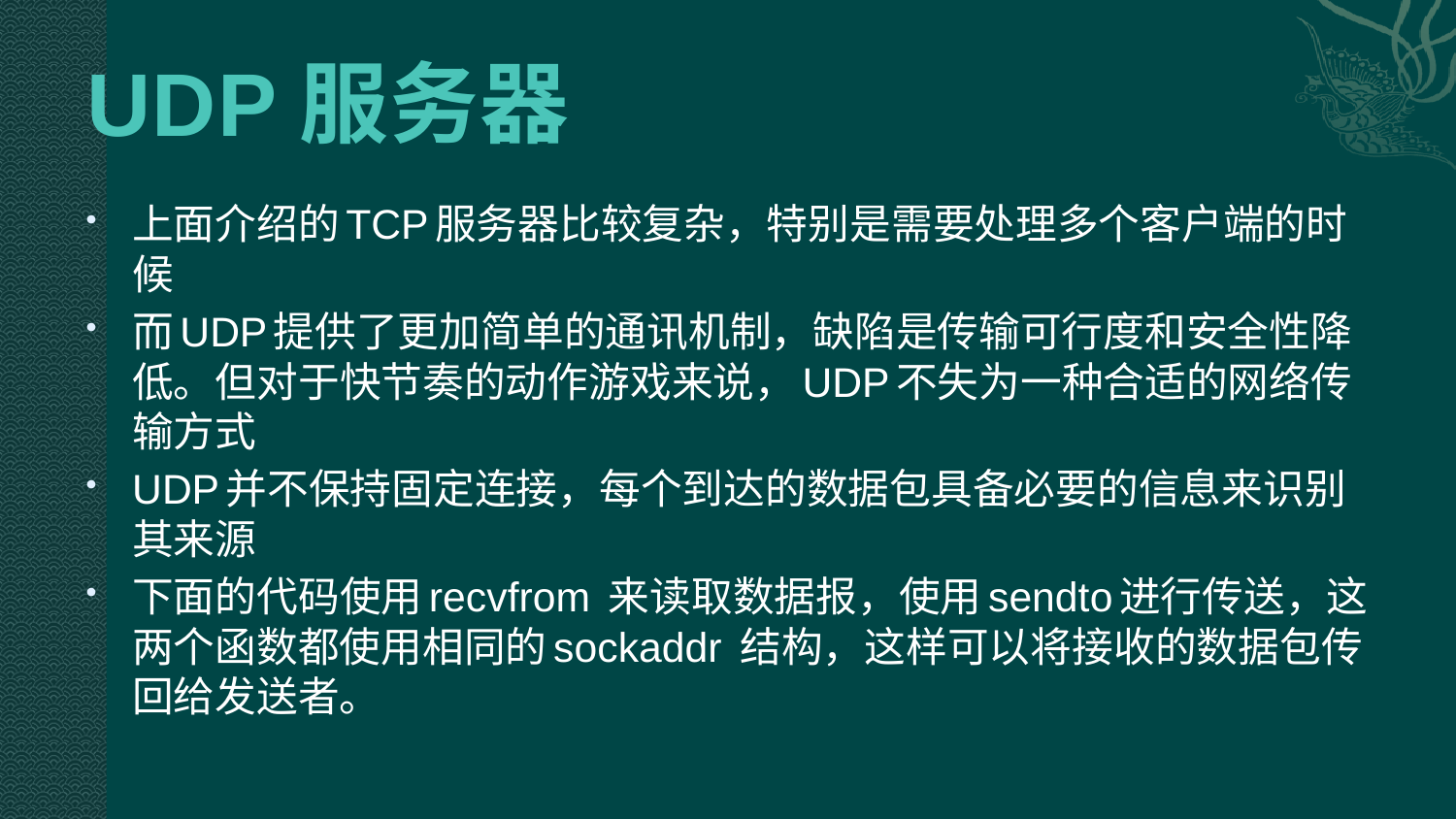

# UDP服务器
上面介绍的TCP服务器比较复杂，特别是需要处理多个客户端的时候
而UDP提供了更加简单的通讯机制，缺陷是传输可行度和安全性降低。但对于快节奏的动作游戏来说，UDP不失为一种合适的网络传输方式
UDP并不保持固定连接，每个到达的数据包具备必要的信息来识别其来源
下面的代码使用recvfrom 来读取数据报，使用sendto进行传送，这两个函数都使用相同的sockaddr 结构，这样可以将接收的数据包传回给发送者。